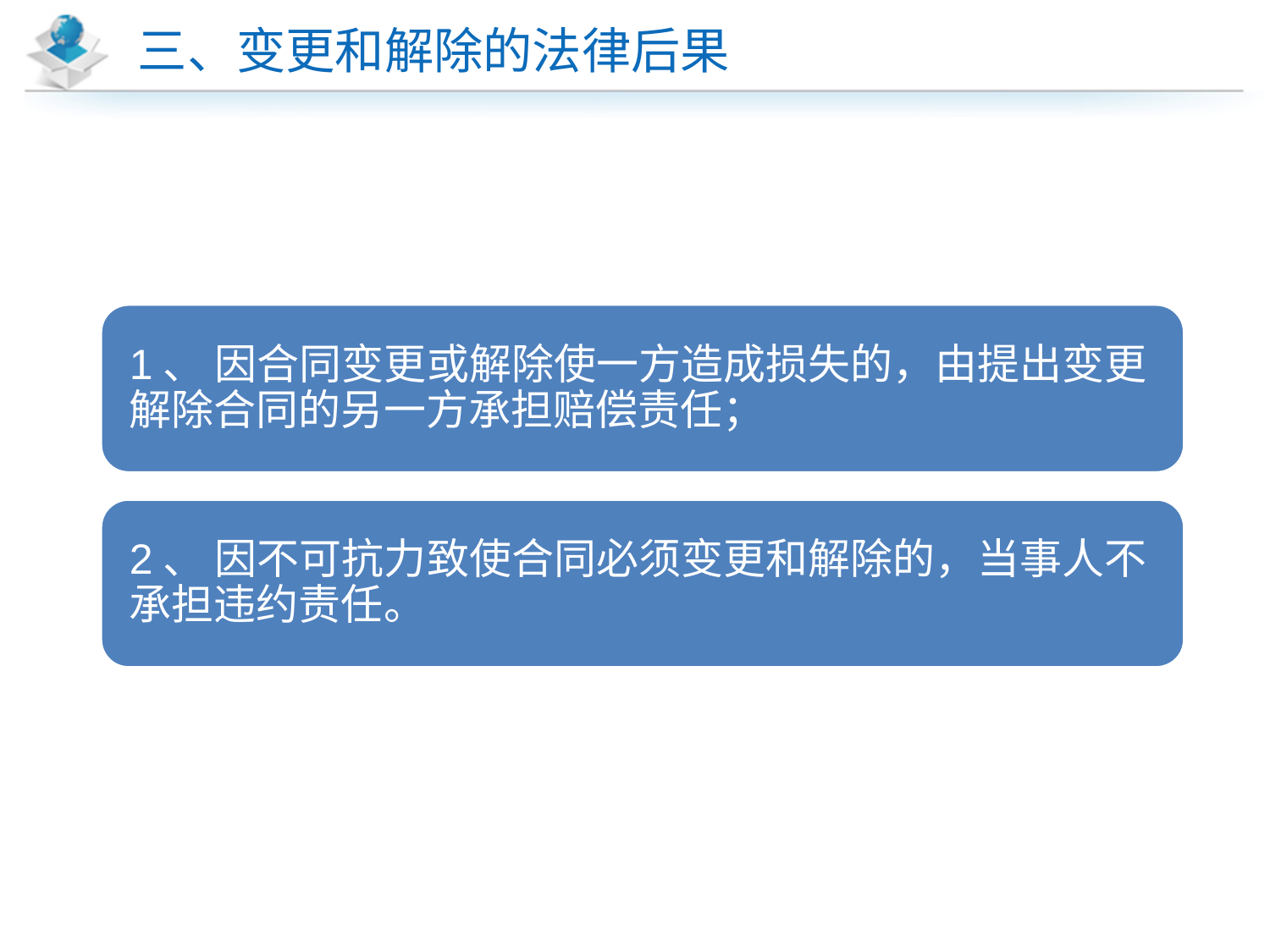

# 三、变更和解除的法律后果
1、 因合同变更或解除使一方造成损失的，由提出变更解除合同的另一方承担赔偿责任；
2、 因不可抗力致使合同必须变更和解除的，当事人不承担违约责任。